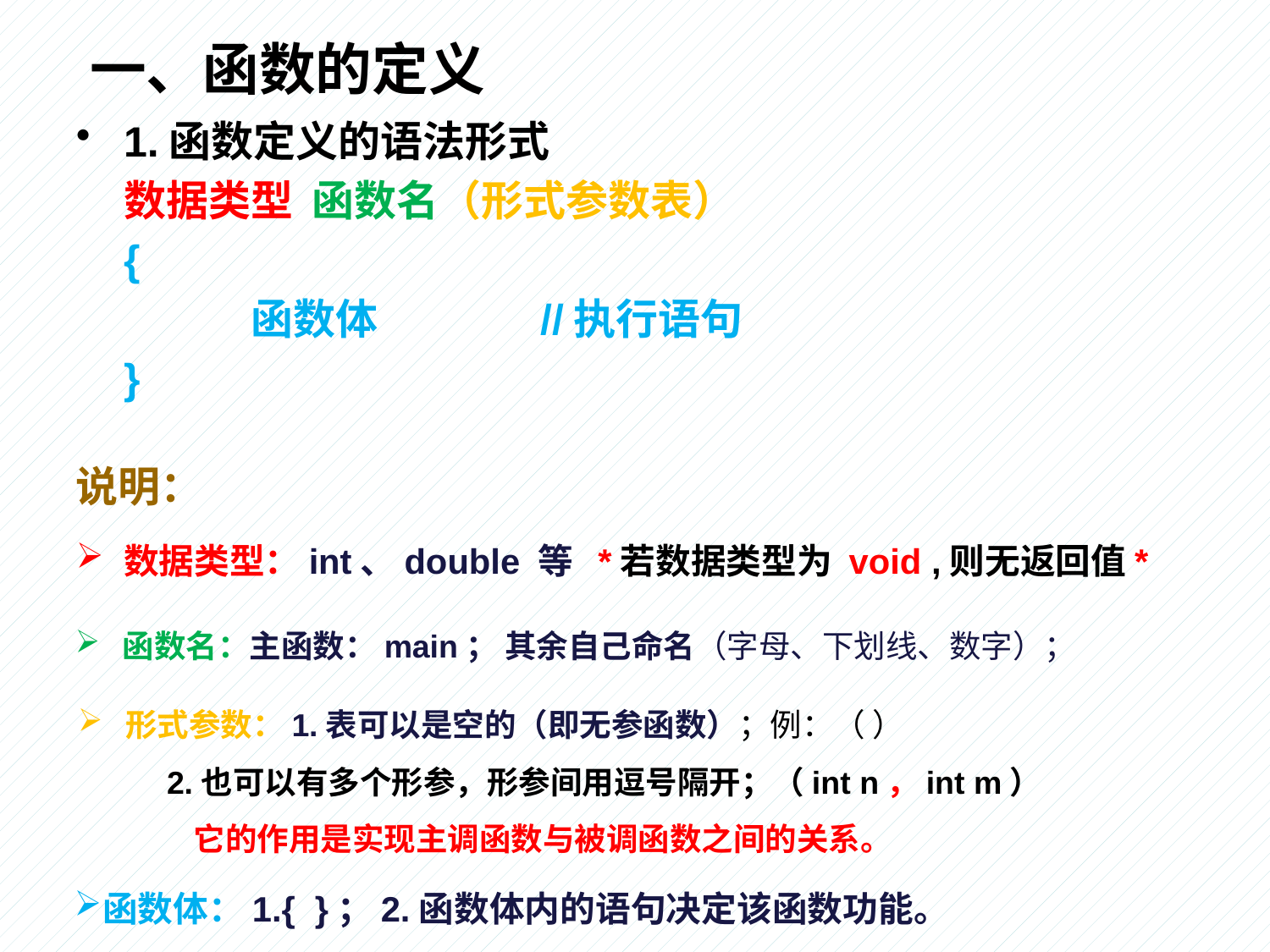

# 一、函数的定义
1.函数定义的语法形式
	数据类型  函数名（形式参数表）
	{
		函数体                //执行语句
	}

说明：
数据类型：int、double 等  *若数据类型为 void ,则无返回值*

  函数名：主函数：main； 其余自己命名（字母、下划线、数字）；

  形式参数：1.表可以是空的（即无参函数）；例：（ ）
          2.也可以有多个形参，形参间用逗号隔开；（int n，int m）
               它的作用是实现主调函数与被调函数之间的关系。
函数体：1.{  }；2.函数体内的语句决定该函数功能。